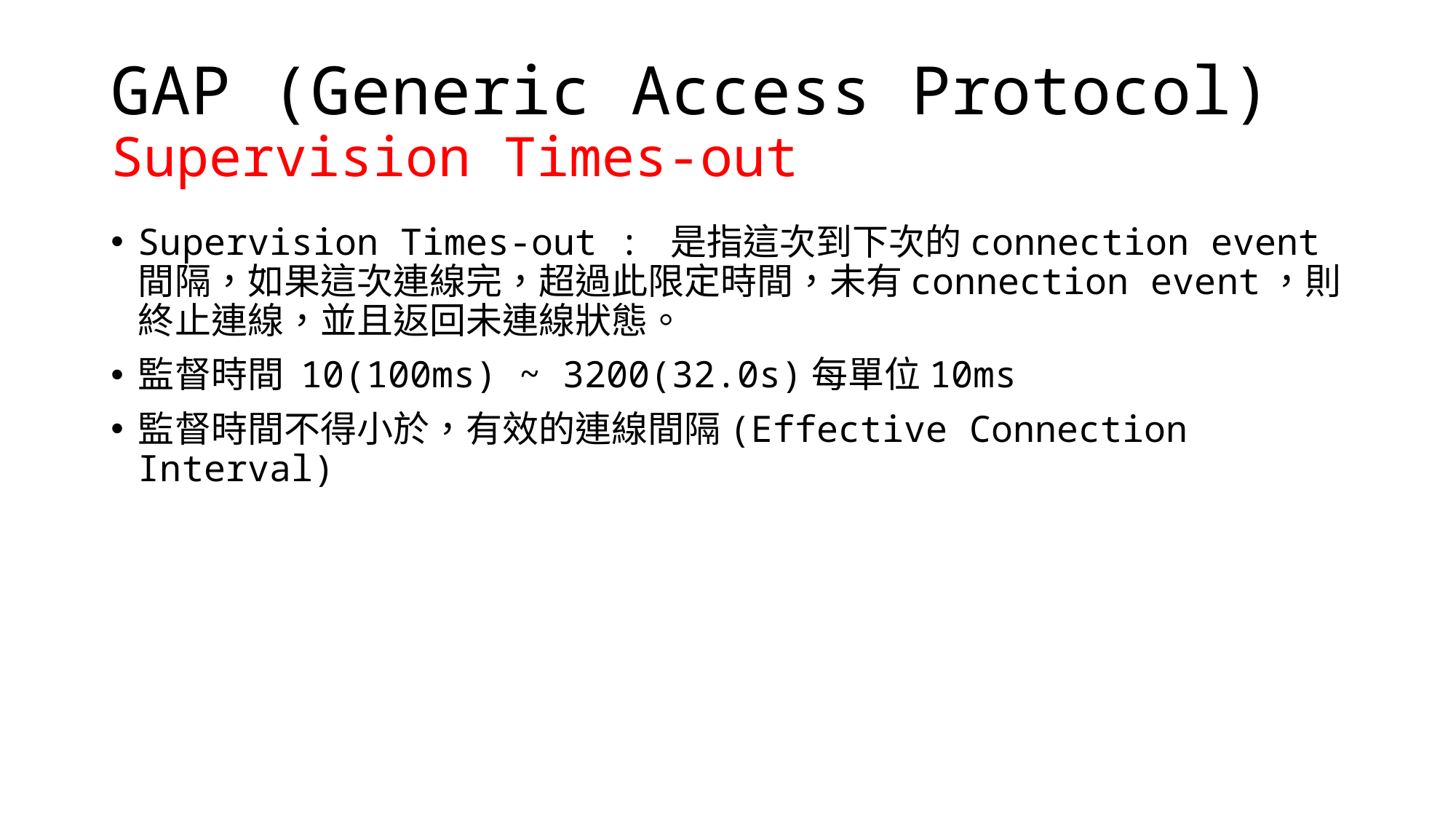

# GAP (Generic Access Protocol) Supervision Times-out
Supervision Times-out : 是指這次到下次的connection event間隔，如果這次連線完，超過此限定時間，未有connection event，則終止連線，並且返回未連線狀態。
監督時間 10(100ms) ~ 3200(32.0s)每單位10ms
監督時間不得小於，有效的連線間隔(Effective Connection Interval)